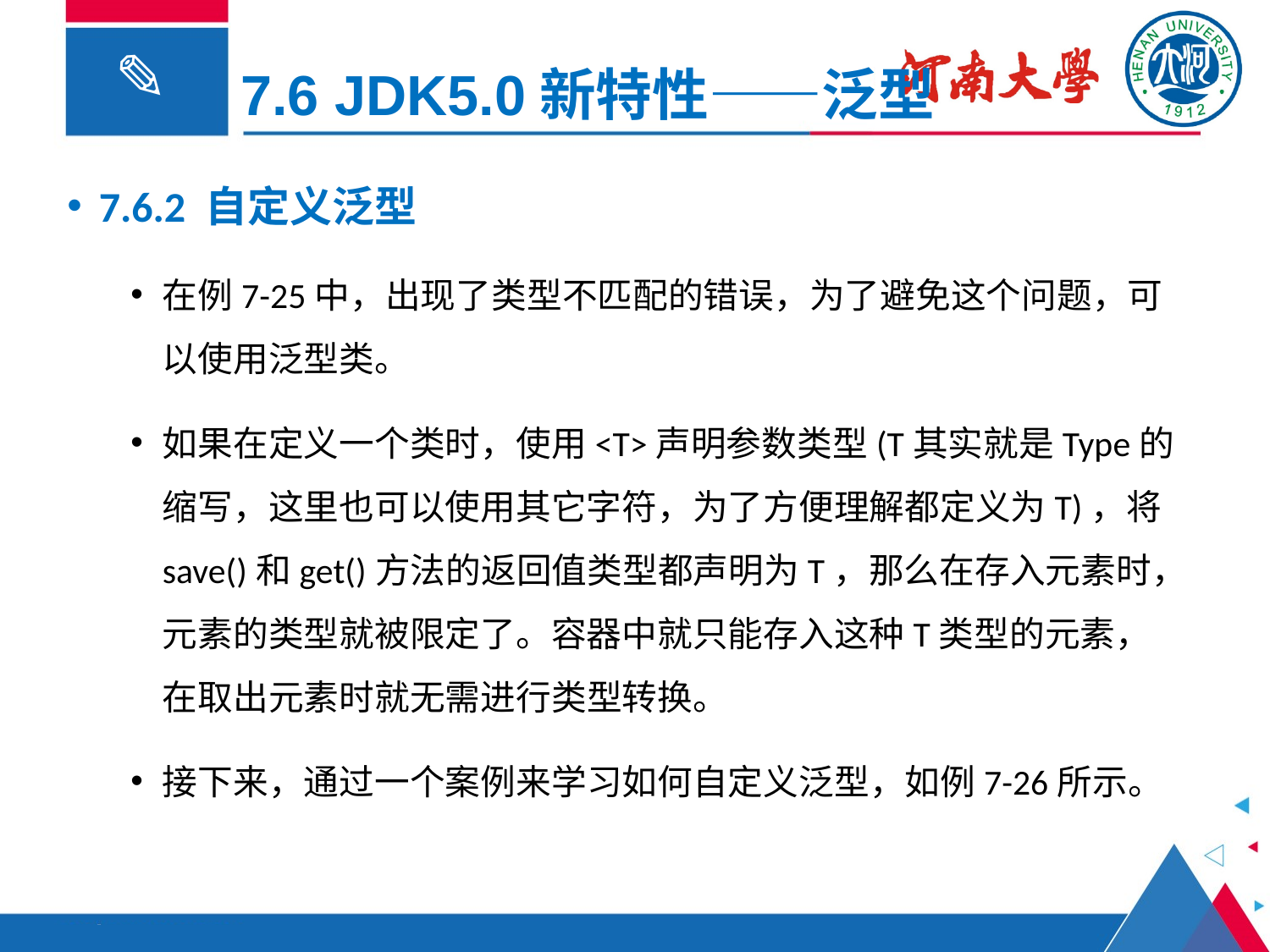

7.6 JDK5.0新特性——泛型
7.6.2 自定义泛型
在例7-25中，出现了类型不匹配的错误，为了避免这个问题，可以使用泛型类。
如果在定义一个类时，使用<T>声明参数类型(T其实就是Type的缩写，这里也可以使用其它字符，为了方便理解都定义为T)，将save()和get()方法的返回值类型都声明为T，那么在存入元素时，元素的类型就被限定了。容器中就只能存入这种T类型的元素，在取出元素时就无需进行类型转换。
接下来，通过一个案例来学习如何自定义泛型，如例7-26所示。